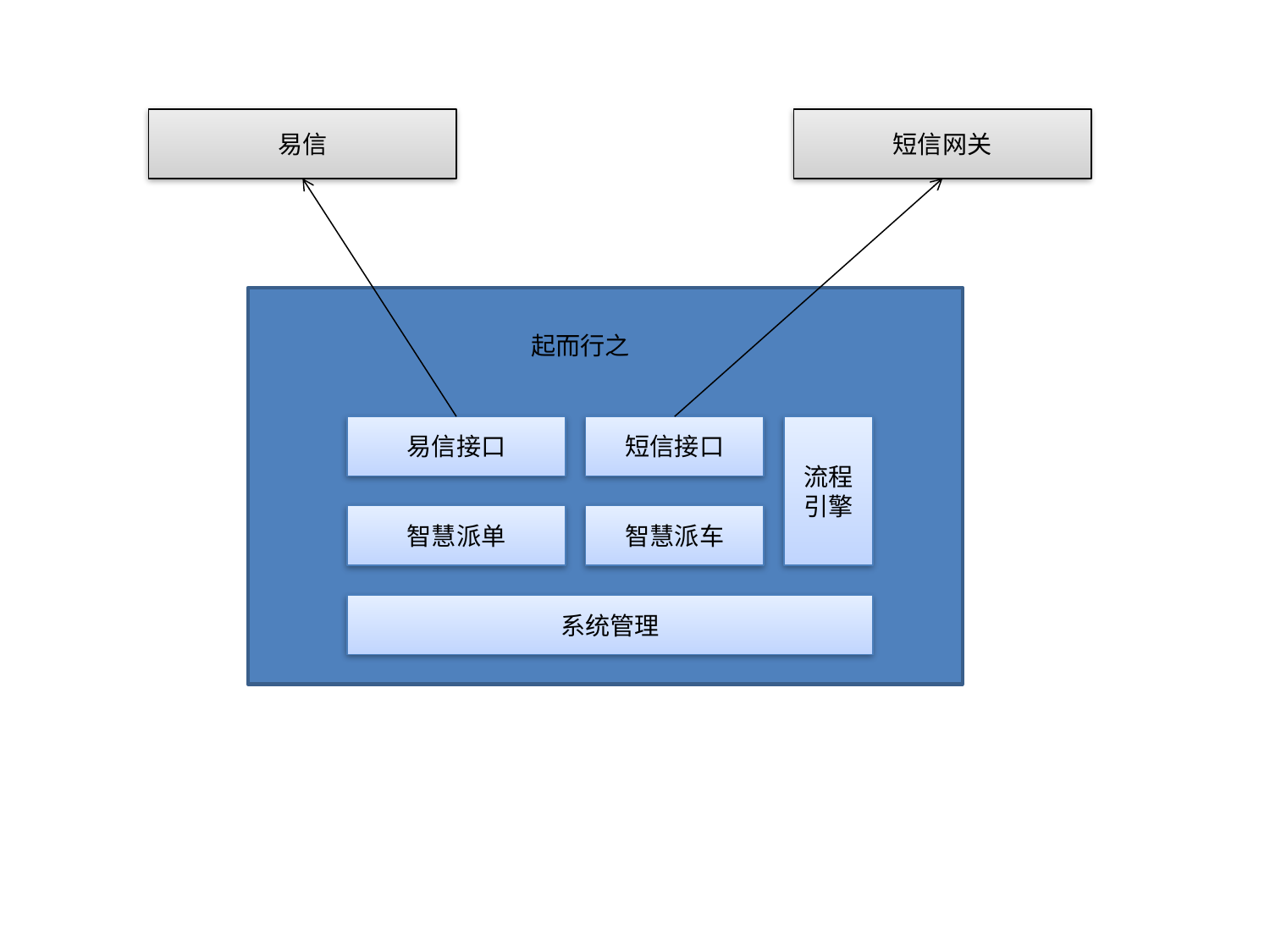

易信
短信网关

起而行之
易信接口
短信接口
流程引擎
智慧派单
智慧派车
系统管理